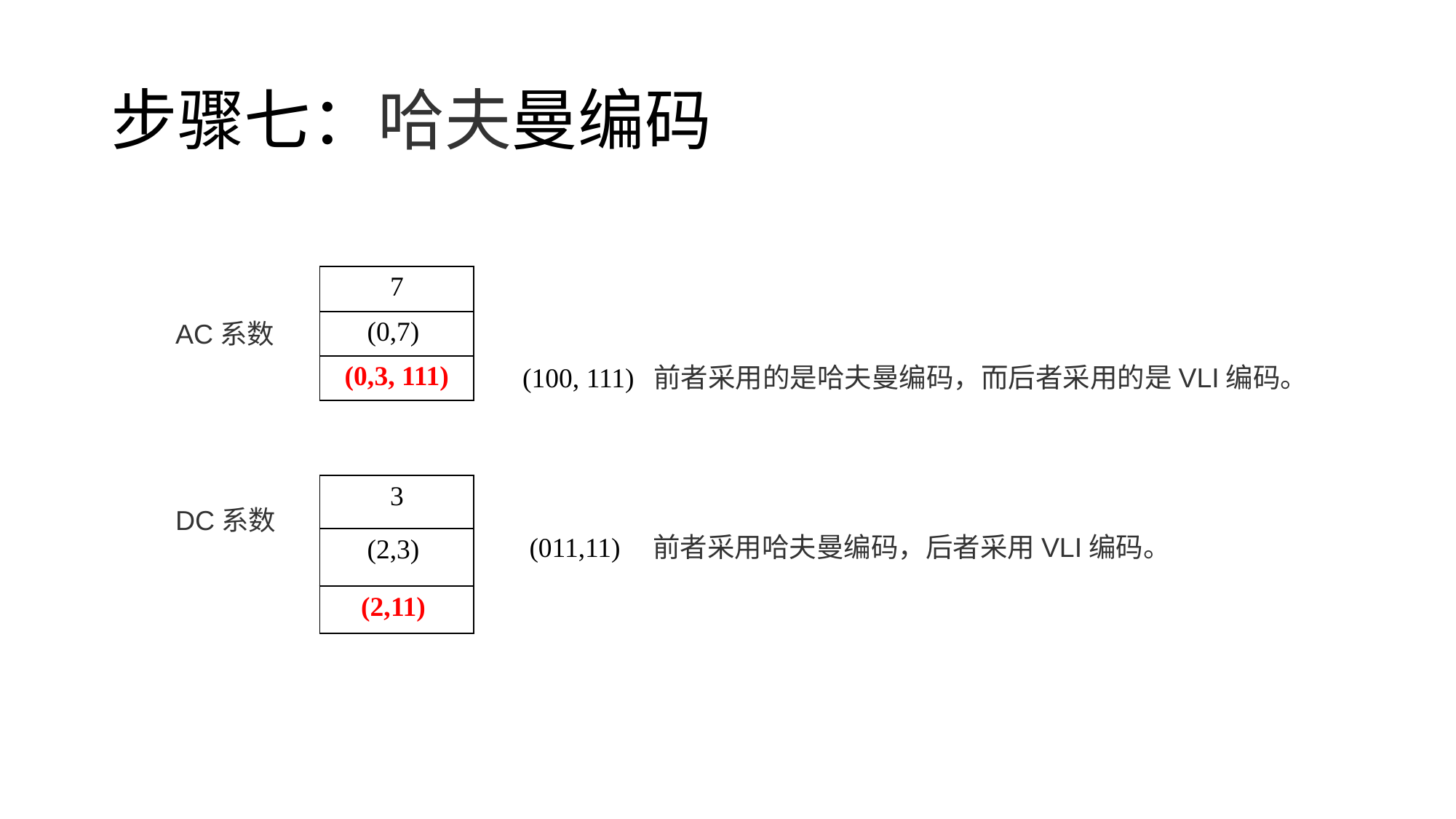

# 步骤七：哈夫曼编码
| 7 |
| --- |
| (0,7) |
| (0,3, 111) |
AC系数
(100, 111)
前者采用的是哈夫曼编码，而后者采用的是VLI编码。
| 3 |
| --- |
| (2,3) |
DC系数
(011,11)
前者采用哈夫曼编码，后者采用VLI编码。
| (2,11) |
| --- |